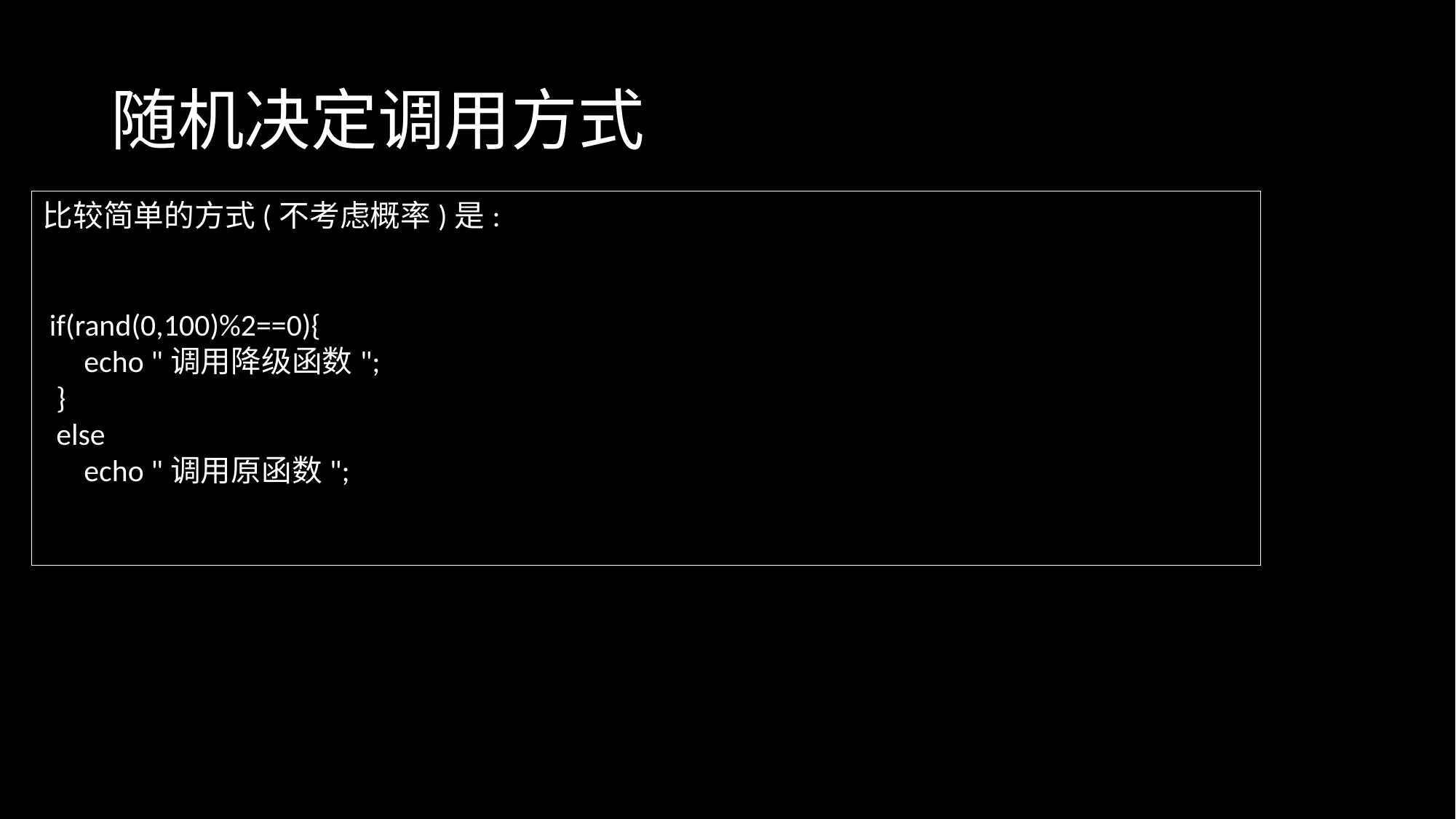

# 随机决定调用方式
比较简单的方式(不考虑概率)是:

 if(rand(0,100)%2==0){
      echo "调用降级函数";
  }
  else
      echo "调用原函数";